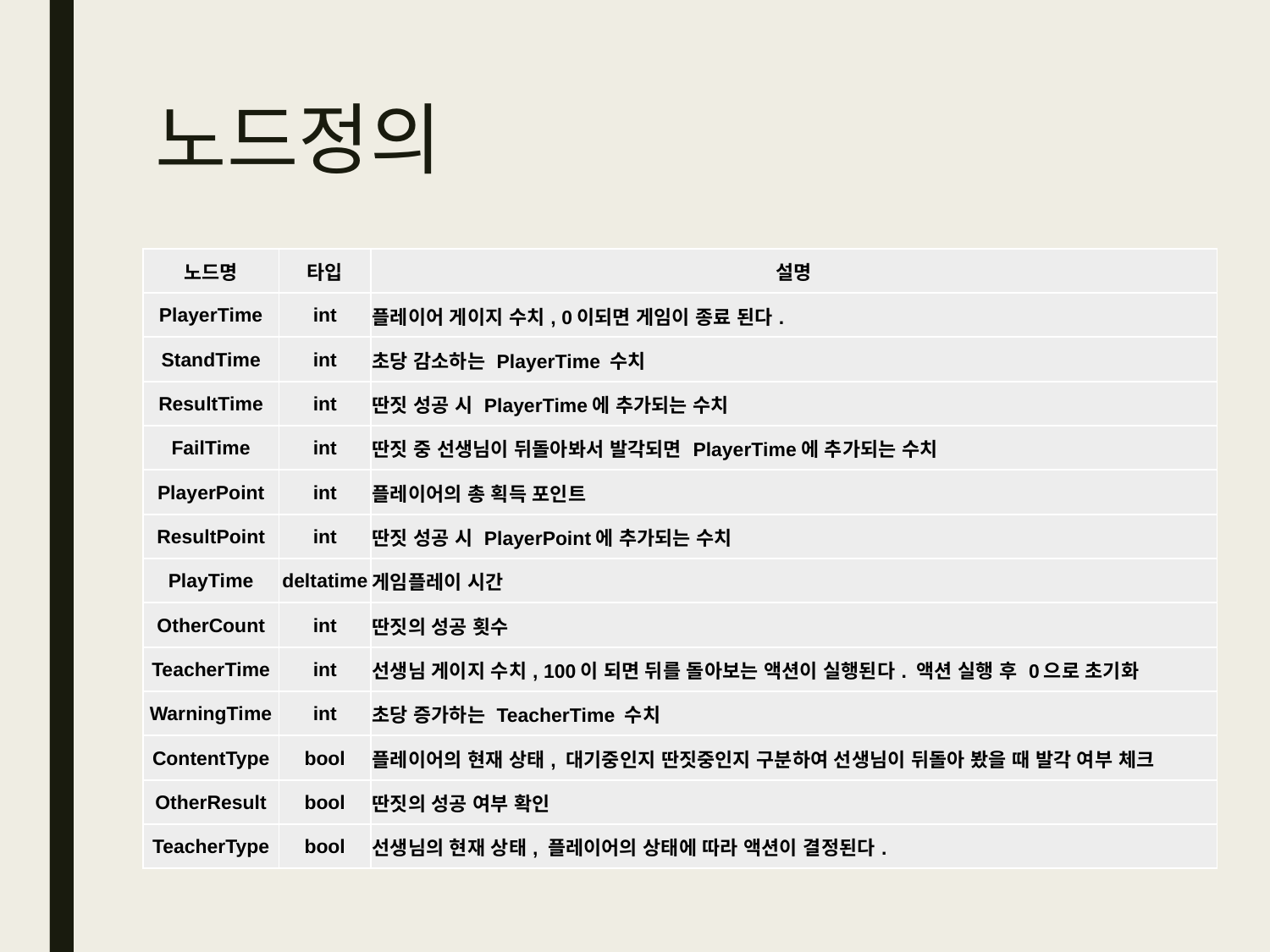

# 노드정의
| 노드명 | 타입 | 설명 |
| --- | --- | --- |
| PlayerTime | int | 플레이어 게이지 수치, 0이되면 게임이 종료 된다. |
| StandTime | int | 초당 감소하는 PlayerTime 수치 |
| ResultTime | int | 딴짓 성공 시 PlayerTime에 추가되는 수치 |
| FailTime | int | 딴짓 중 선생님이 뒤돌아봐서 발각되면 PlayerTime에 추가되는 수치 |
| PlayerPoint | int | 플레이어의 총 획득 포인트 |
| ResultPoint | int | 딴짓 성공 시 PlayerPoint에 추가되는 수치 |
| PlayTime | deltatime | 게임플레이 시간 |
| OtherCount | int | 딴짓의 성공 횟수 |
| TeacherTime | int | 선생님 게이지 수치, 100이 되면 뒤를 돌아보는 액션이 실행된다. 액션 실행 후 0으로 초기화 |
| WarningTime | int | 초당 증가하는 TeacherTime 수치 |
| ContentType | bool | 플레이어의 현재 상태, 대기중인지 딴짓중인지 구분하여 선생님이 뒤돌아 봤을 때 발각 여부 체크 |
| OtherResult | bool | 딴짓의 성공 여부 확인 |
| TeacherType | bool | 선생님의 현재 상태, 플레이어의 상태에 따라 액션이 결정된다. |